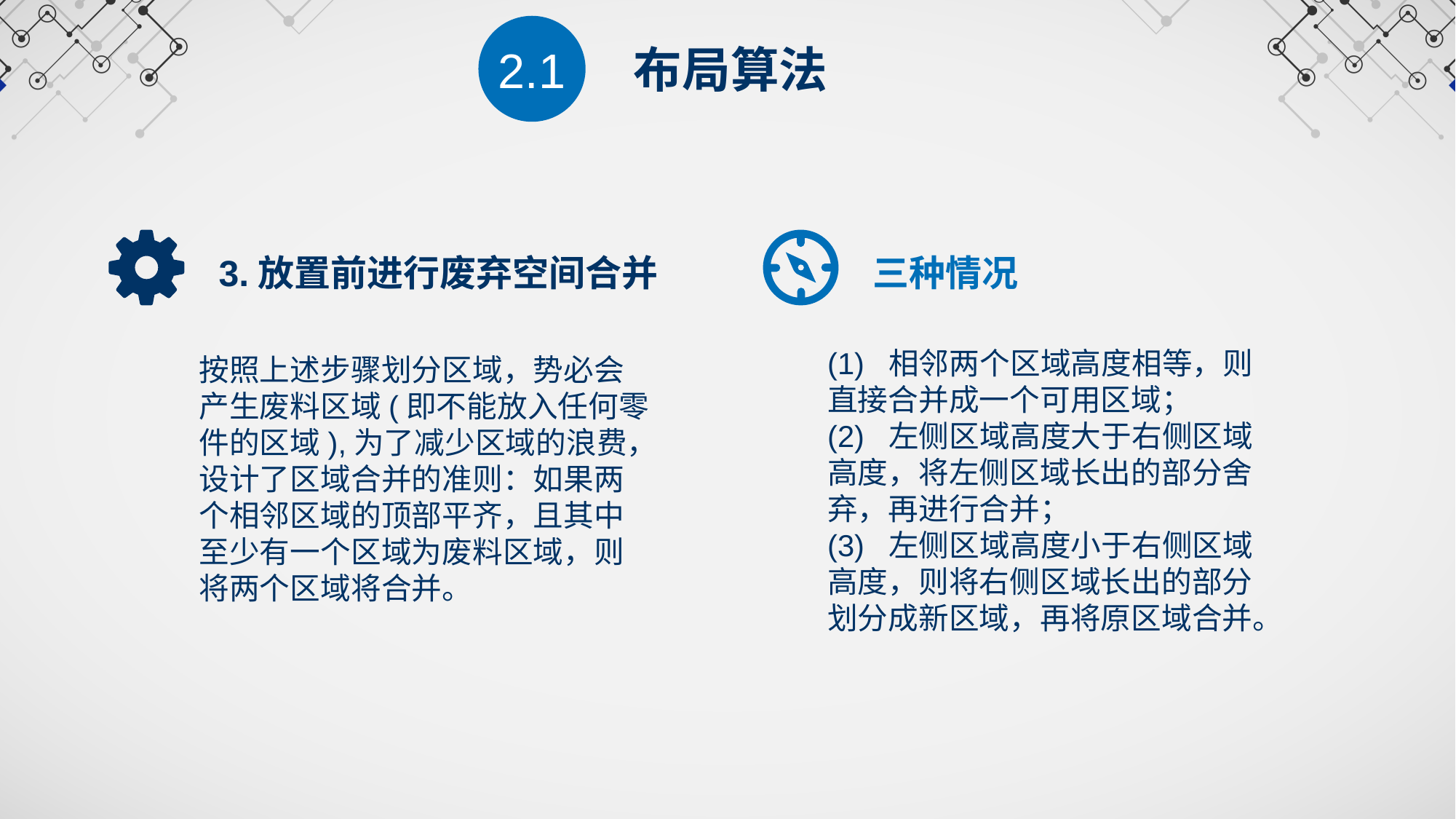

2.1
布局算法

三种情况
3.放置前进行废弃空间合并
(1)  相邻两个区域高度相等，则
直接合并成一个可用区域；
(2)  左侧区域高度大于右侧区域
高度，将左侧区域长出的部分舍
弃，再进行合并；
(3)  左侧区域高度小于右侧区域
高度，则将右侧区域长出的部分
划分成新区域，再将原区域合并。

按照上述步骤划分区域，势必会
产生废料区域(即不能放入任何零
件的区域),为了减少区域的浪费，
设计了区域合并的准则：如果两
个相邻区域的顶部平齐，且其中
至少有一个区域为废料区域，则
将两个区域将合并。